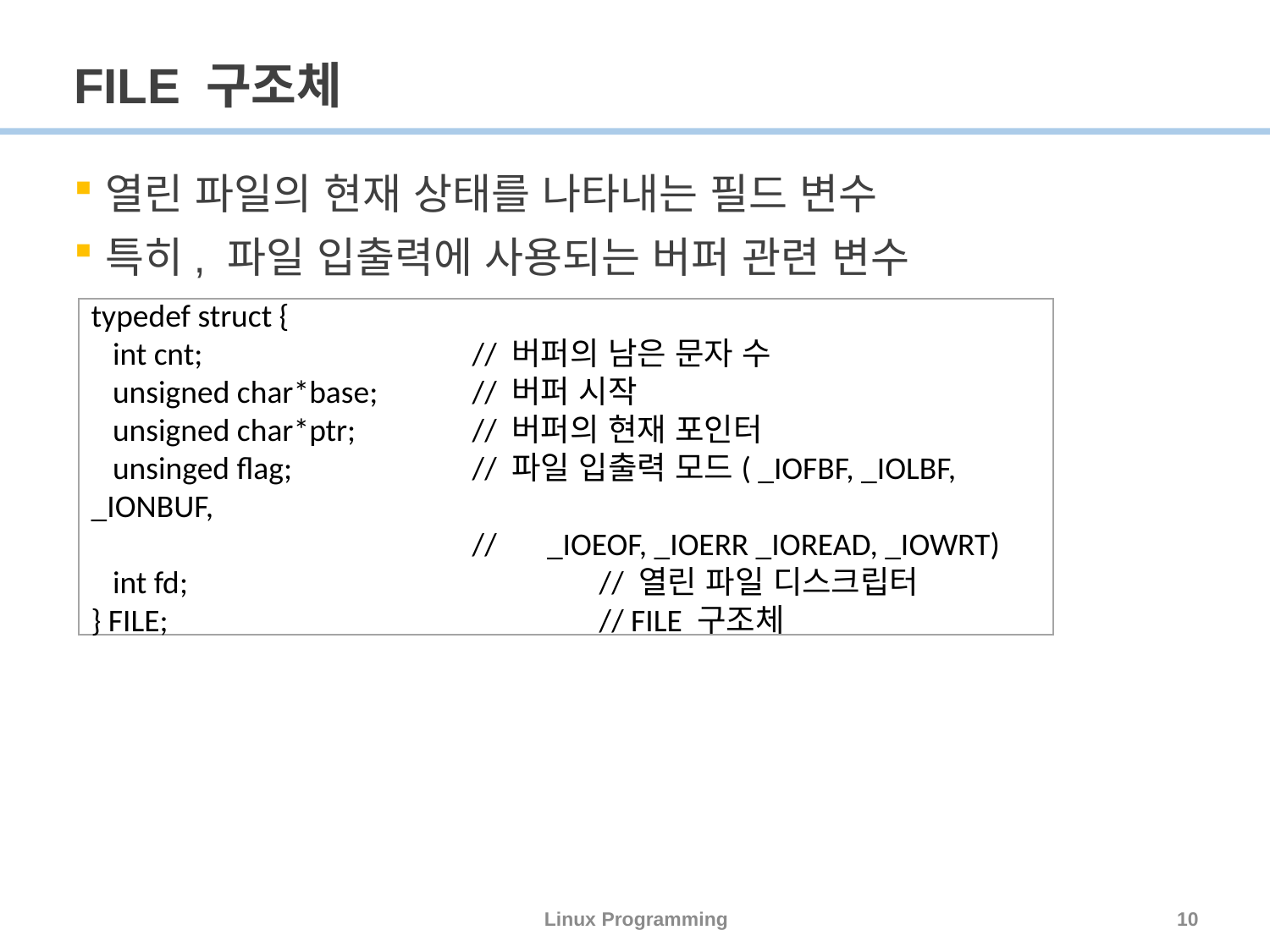

# FILE 구조체
열린 파일의 현재 상태를 나타내는 필드 변수
특히, 파일 입출력에 사용되는 버퍼 관련 변수
typedef struct {
   int cnt; 	           		// 버퍼의 남은 문자 수
   unsigned char*base; 	// 버퍼 시작
   unsigned char*ptr; 	// 버퍼의 현재 포인터
   unsinged flag;         	// 파일 입출력 모드( _IOFBF, _IOLBF, _IONBUF,
                                  		//       _IOEOF, _IOERR _IOREAD, _IOWRT)
   int fd; 				// 열린 파일 디스크립터
} FILE;				// FILE 구조체
Linux Programming
10